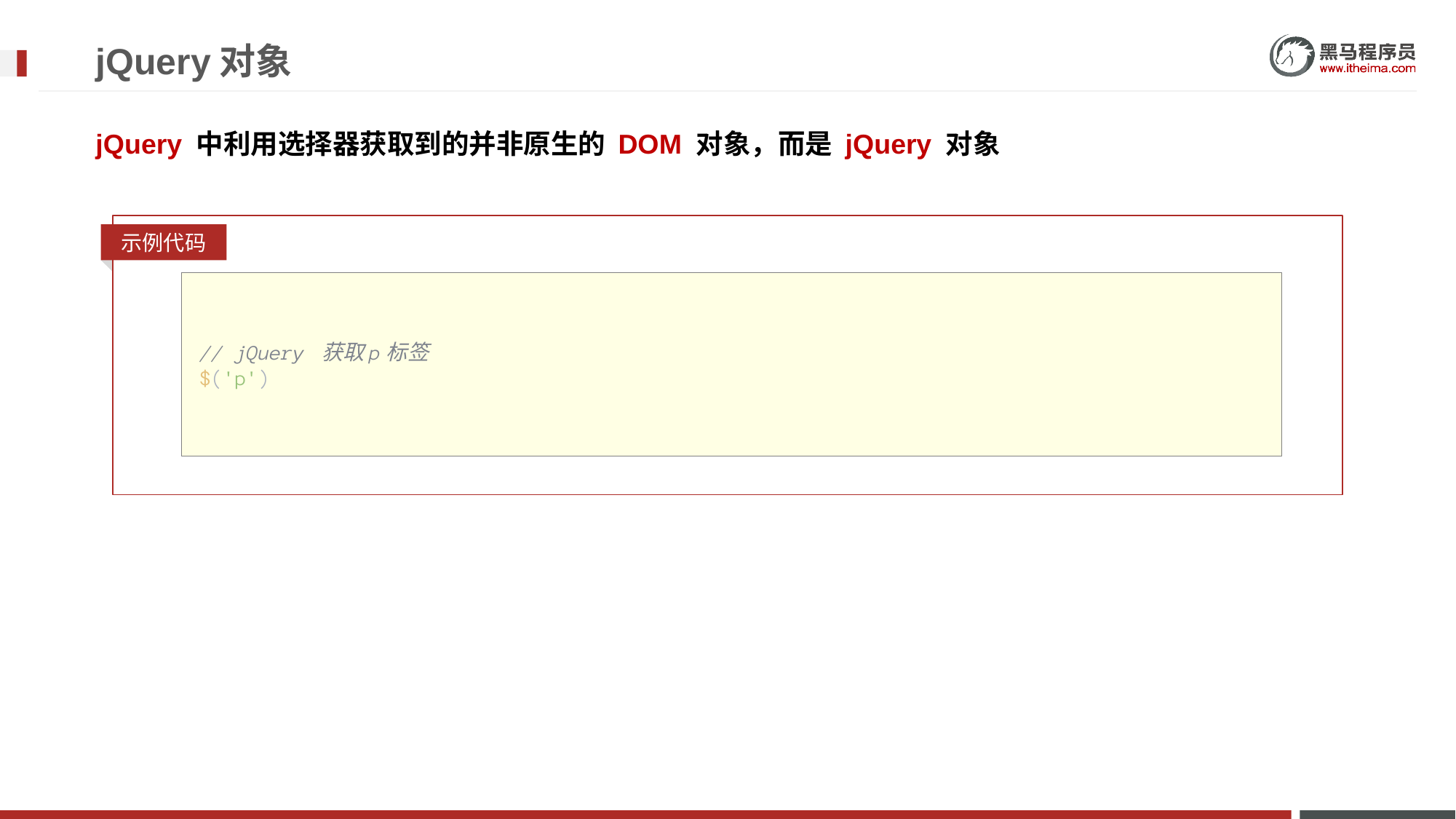

# jQuery对象
jQuery 中利用选择器获取到的并非原生的 DOM 对象，而是 jQuery 对象

示例代码

      // jQuery 获取p标签
      $('p')